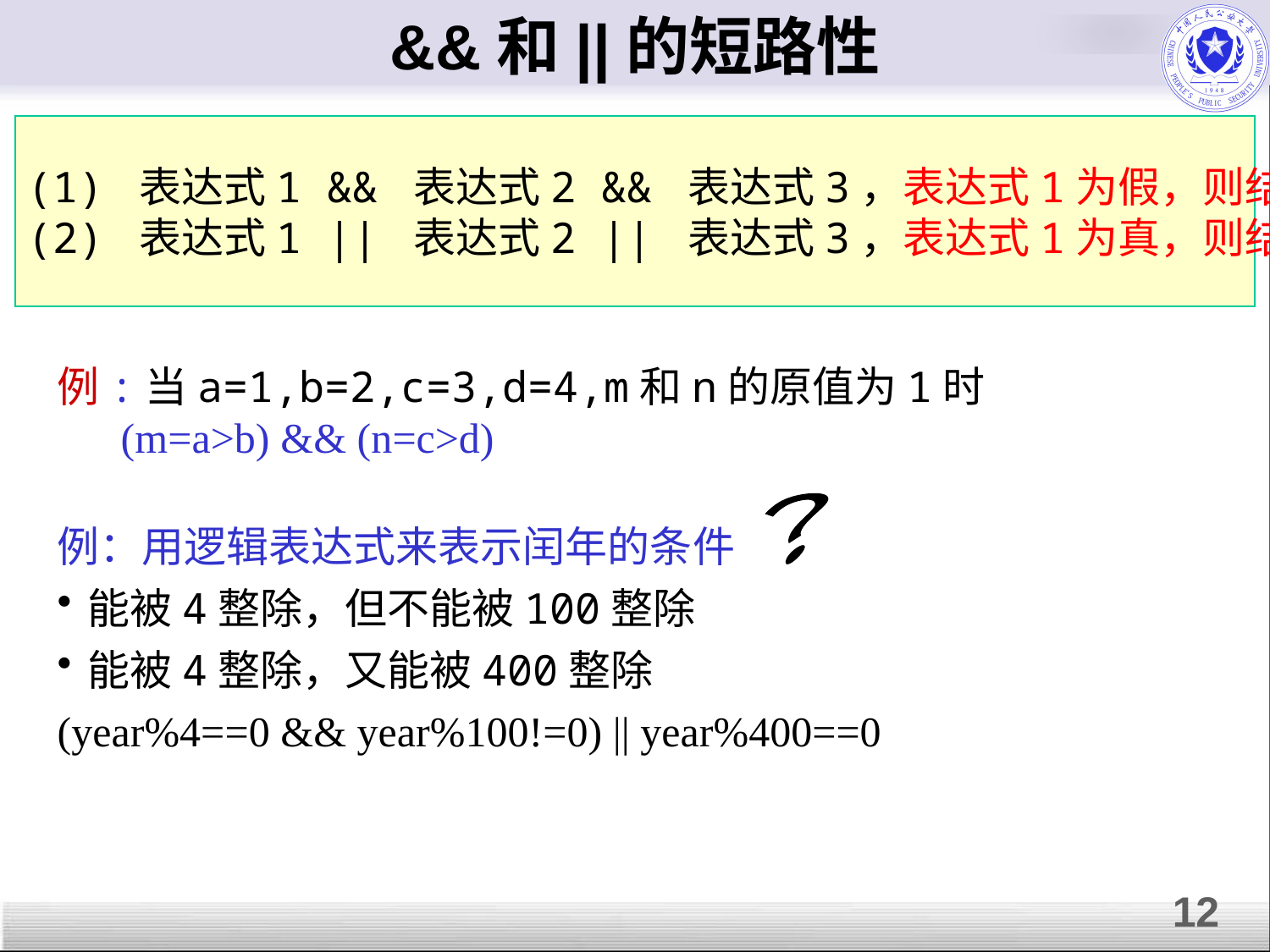

# &&和||的短路性
(1) 表达式1 && 表达式2 && 表达式3，表达式1为假，则结束运算
(2) 表达式1 || 表达式2 || 表达式3，表达式1为真，则结束运算
例:当a=1,b=2,c=3,d=4,m和n的原值为1时
      (m=a>b) && (n=c>d)
例：用逻辑表达式来表示闰年的条件
能被4整除，但不能被100整除
能被4整除，又能被400整除
(year%4==0 && year%100!=0) || year%400==0
？